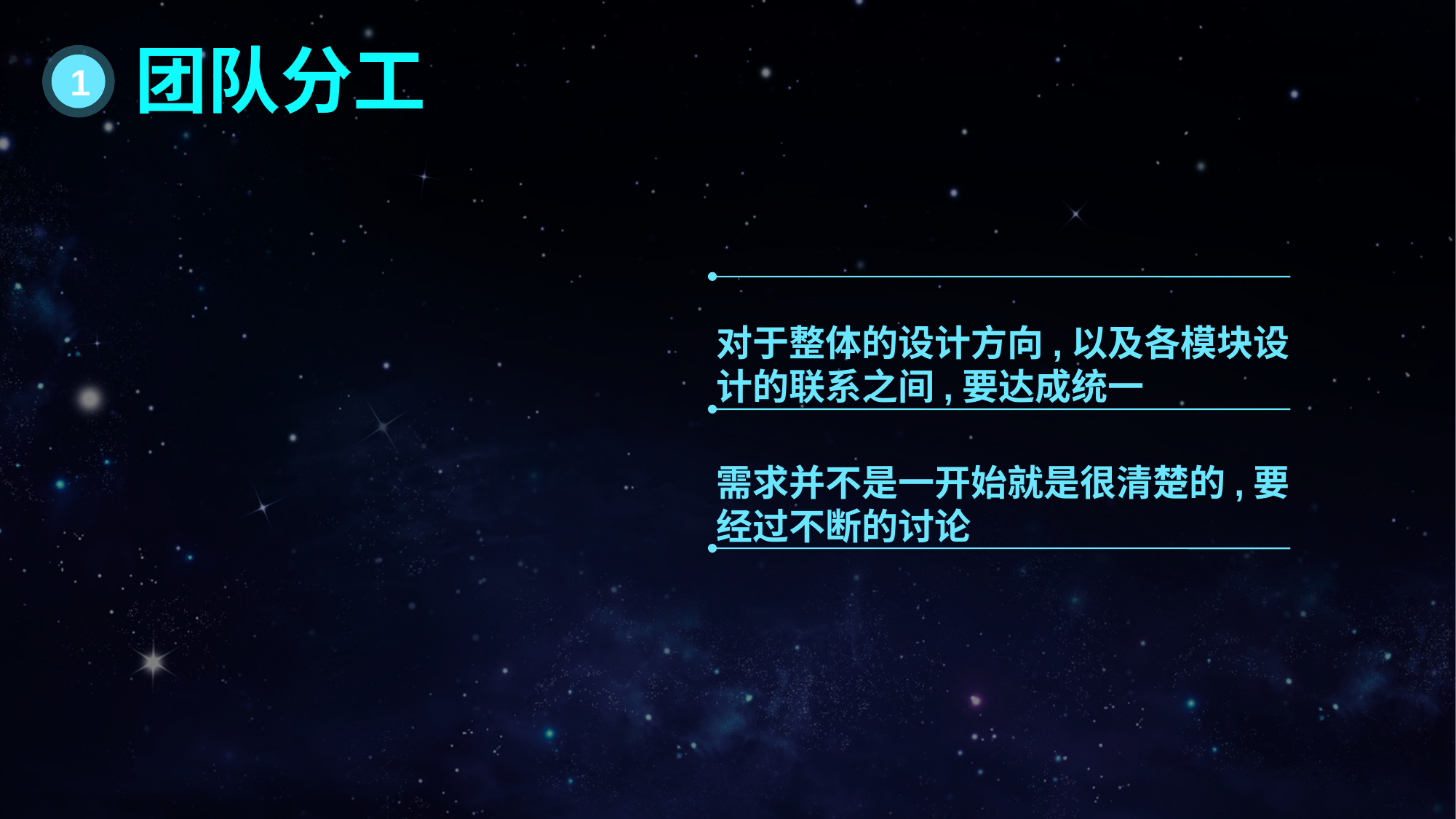

团队分工

1
对于整体的设计方向,以及各模块设计的联系之间,要达成统一
需求并不是一开始就是很清楚的,要经过不断的讨论